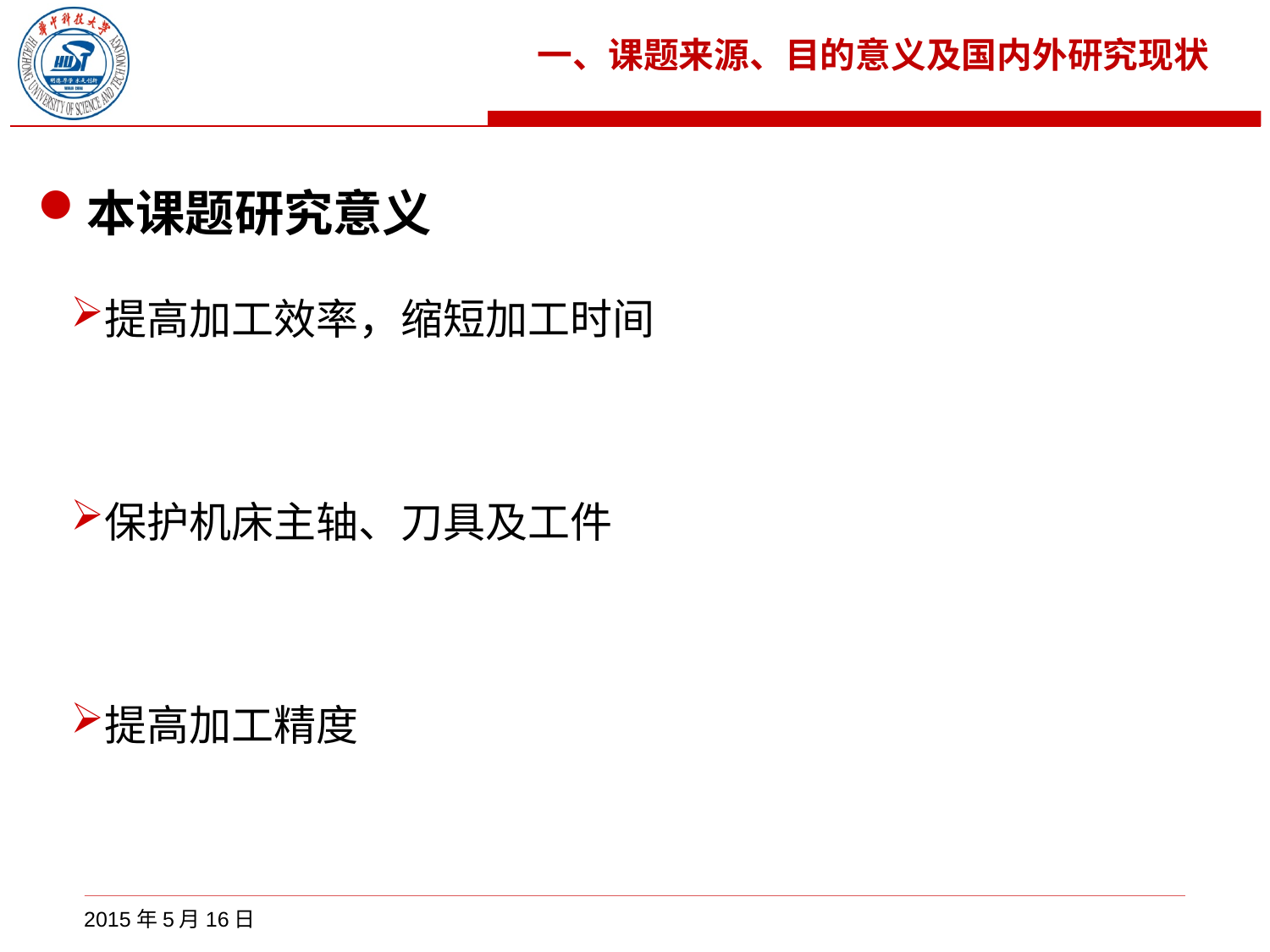

一、课题来源、目的意义及国内外研究现状

本课题研究意义
提高加工效率，缩短加工时间

保护机床主轴、刀具及工件

提高加工精度

2015年5月16日